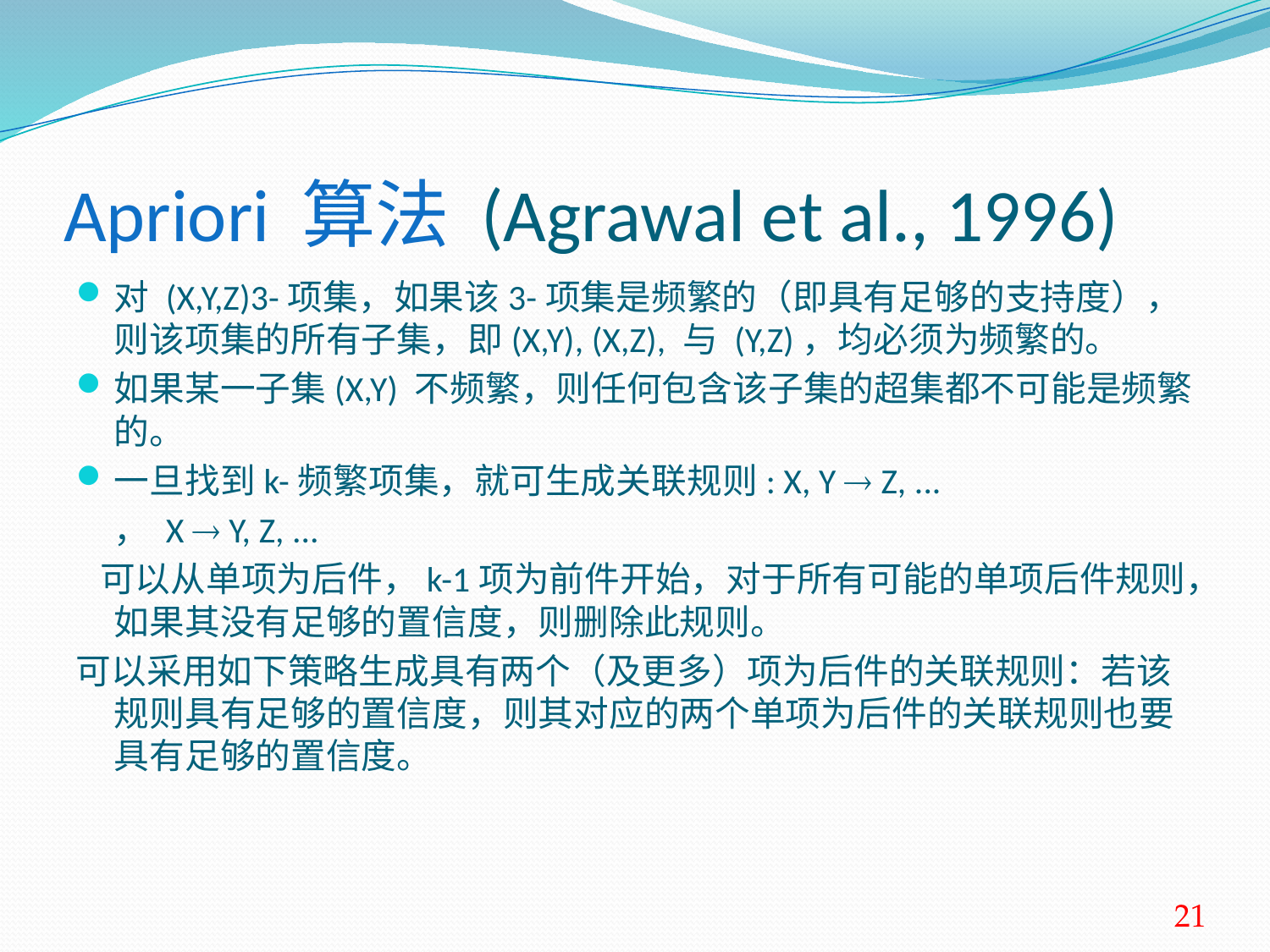

# Apriori 算法 (Agrawal et al., 1996)
对 (X,Y,Z)3-项集，如果该3-项集是频繁的（即具有足够的支持度），则该项集的所有子集，即(X,Y), (X,Z), 与 (Y,Z)，均必须为频繁的。
如果某一子集(X,Y) 不频繁，则任何包含该子集的超集都不可能是频繁的。
一旦找到k-频繁项集，就可生成关联规则: X, Y → Z, ...
	， X → Y, Z, ...
  可以从单项为后件，k-1项为前件开始，对于所有可能的单项后件规则，如果其没有足够的置信度，则删除此规则。
可以采用如下策略生成具有两个（及更多）项为后件的关联规则：若该规则具有足够的置信度，则其对应的两个单项为后件的关联规则也要具有足够的置信度。

21